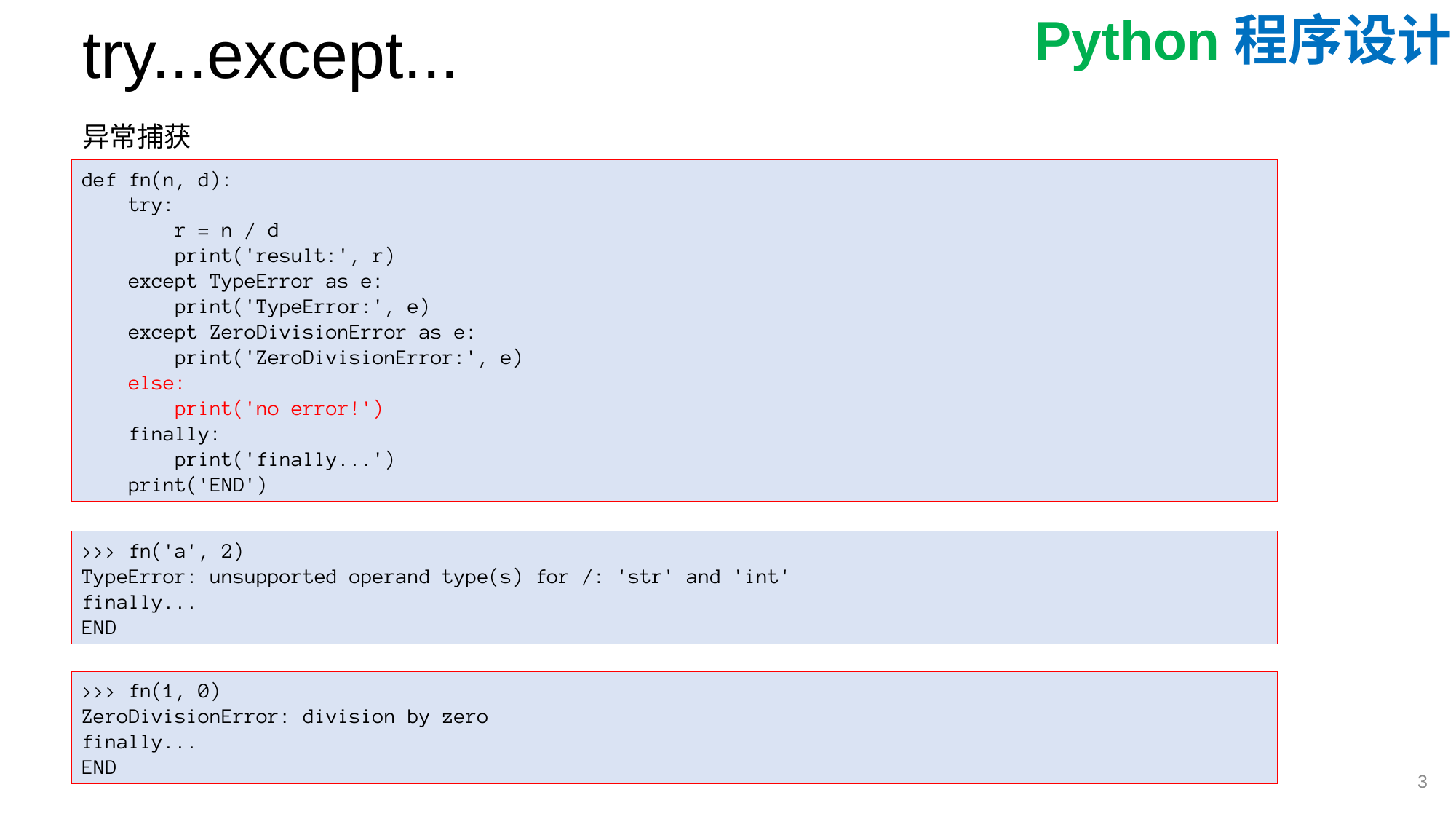

# try...except...
异常捕获
def fn(n, d):
    try:
        r = n / d
        print('result:', r)
    except TypeError as e:
        print('TypeError:', e)
    except ZeroDivisionError as e:
        print('ZeroDivisionError:', e)
    else:
        print('no error!')
    finally:
        print('finally...')
    print('END')
>>> fn('a', 2)
TypeError: unsupported operand type(s) for /: 'str' and 'int'
finally...
END
>>> fn(1, 0)
ZeroDivisionError: division by zero
finally...
END
3